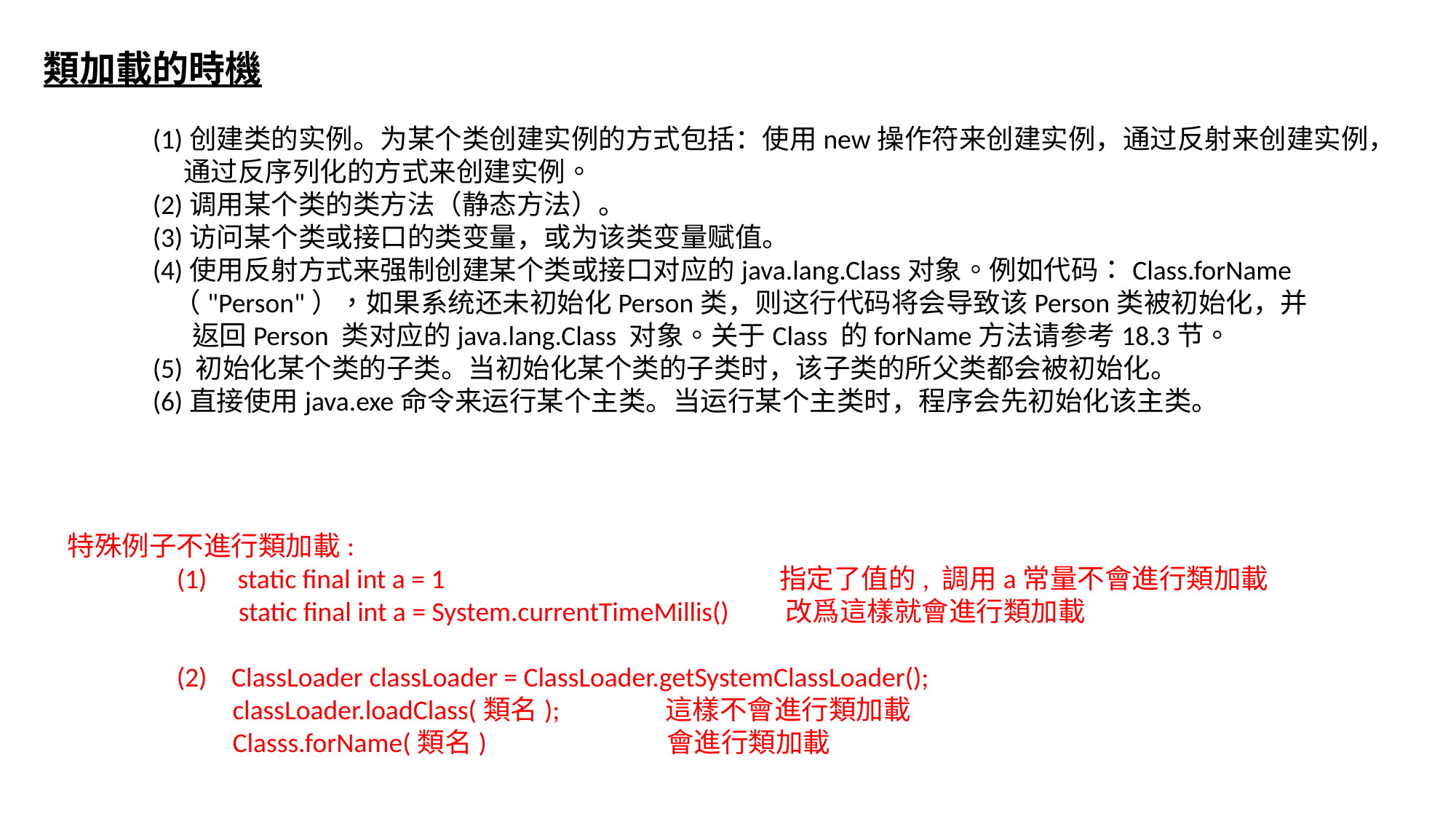

類加載的時機

	(1)创建类的实例。为某个类创建实例的方式包括：使用new操作符来创建实例，通过反射来创建实例，	     通过反序列化的方式来创建实例。
	(2)调用某个类的类方法（静态方法）。
	(3)访问某个类或接口的类变量，或为该类变量赋值。
	(4)使用反射方式来强制创建某个类或接口对应的java.lang.Class对象。例如代码：Class.forName
                    （"Person"），如果系统还未初始化Person类，则这行代码将会导致该Person类被初始化，并
                       返回Person 类对应的java.lang.Class 对象。关于Class 的forName方法请参考18.3节。
	(5) 初始化某个类的子类。当初始化某个类的子类时，该子类的所父类都会被初始化。
	(6)直接使用java.exe命令来运行某个主类。当运行某个主类时，程序会先初始化该主类。
特殊例子不進行類加載:
	(1)     static final int a = 1                                                     指定了值的, 調用a常量不會進行類加載
	          static final int a = System.currentTimeMillis()        改爲這樣就會進行類加載

	(2)    ClassLoader classLoader = ClassLoader.getSystemClassLoader();
	         classLoader.loadClass(類名);                這樣不會進行類加載
	         Classs.forName(類名)                            會進行類加載